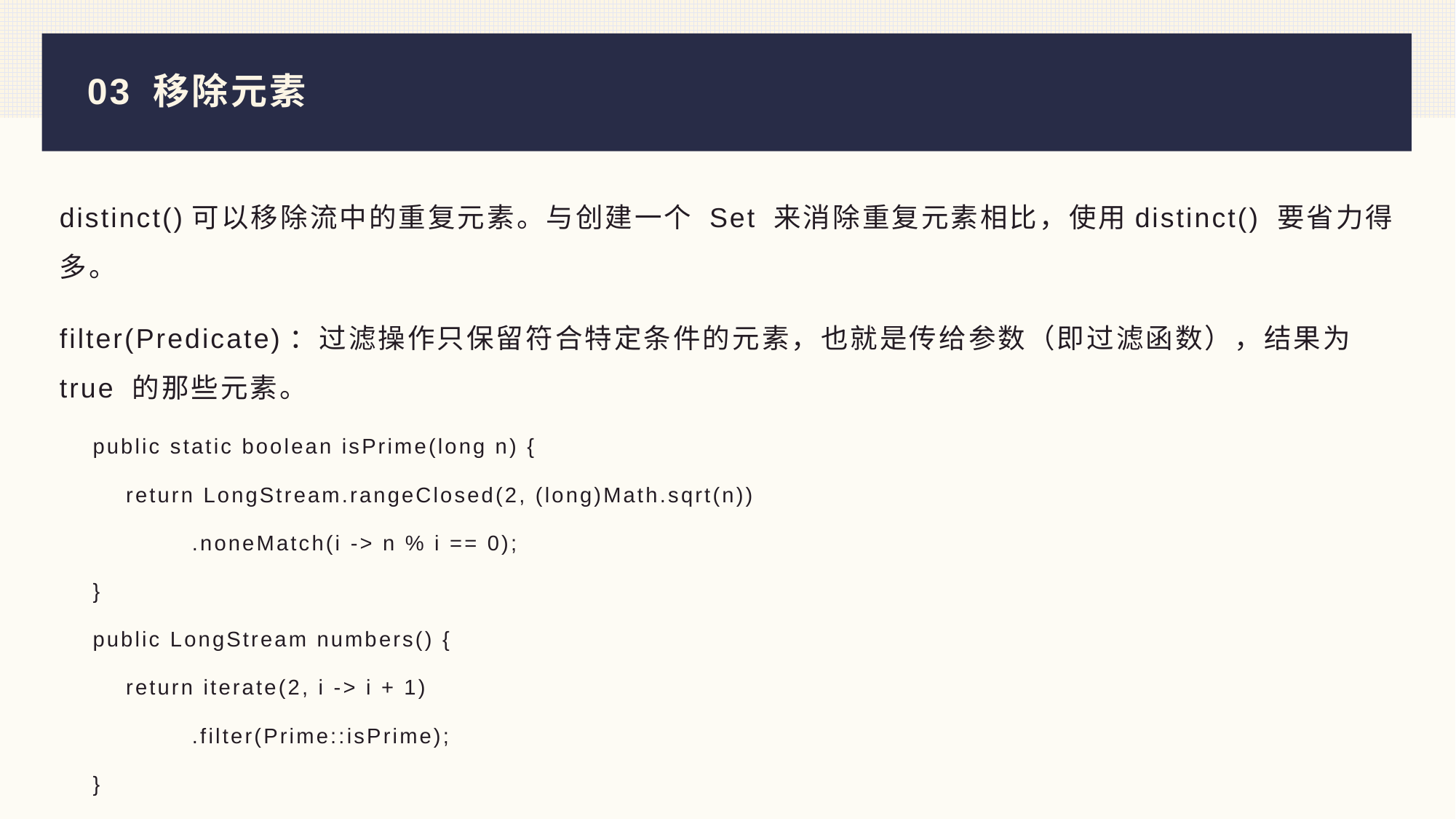

# 03 移除元素
distinct()可以移除流中的重复元素。与创建一个 Set 来消除重复元素相比，使用distinct() 要省力得多。
filter(Predicate)：过滤操作只保留符合特定条件的元素，也就是传给参数（即过滤函数），结果为 true 的那些元素。
    public static boolean isPrime(long n) {
        return LongStream.rangeClosed(2, (long)Math.sqrt(n))
                .noneMatch(i -> n % i == 0);
    }
    public LongStream numbers() {
        return iterate(2, i -> i + 1)
                .filter(Prime::isPrime);
    }